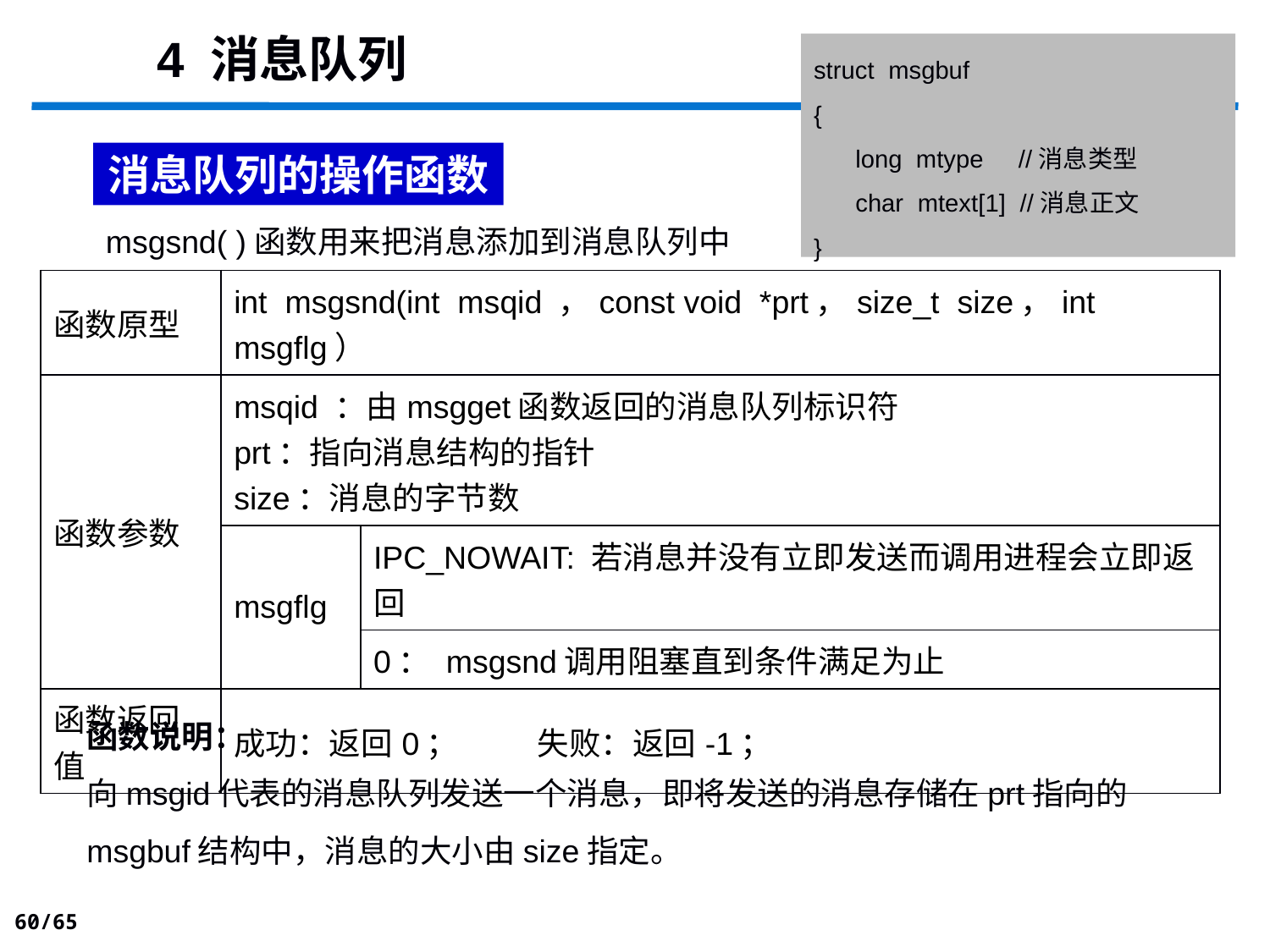

4 消息队列
struct  msgbuf
{
      long  mtype     //消息类型
      char  mtext[1]  //消息正文
}
消息队列的操作函数
msgsnd( )函数用来把消息添加到消息队列中
| 函数原型 | int msgsnd(int msqid ，const void \*prt，size\_t size，int msgflg） |  |
| --- | --- | --- |
| 函数参数 | msqid ：由msgget函数返回的消息队列标识符 prt：指向消息结构的指针 size：消息的字节数 |  |
|  | msgflg | IPC\_NOWAIT: 若消息并没有立即发送而调用进程会立即返回 |
|  |  | 0： msgsnd调用阻塞直到条件满足为止 |
| 函数返回值 | 成功：返回0； 失败：返回-1； |  |
函数说明：
向msgid代表的消息队列发送一个消息，即将发送的消息存储在prt指向的msgbuf结构中，消息的大小由size指定。